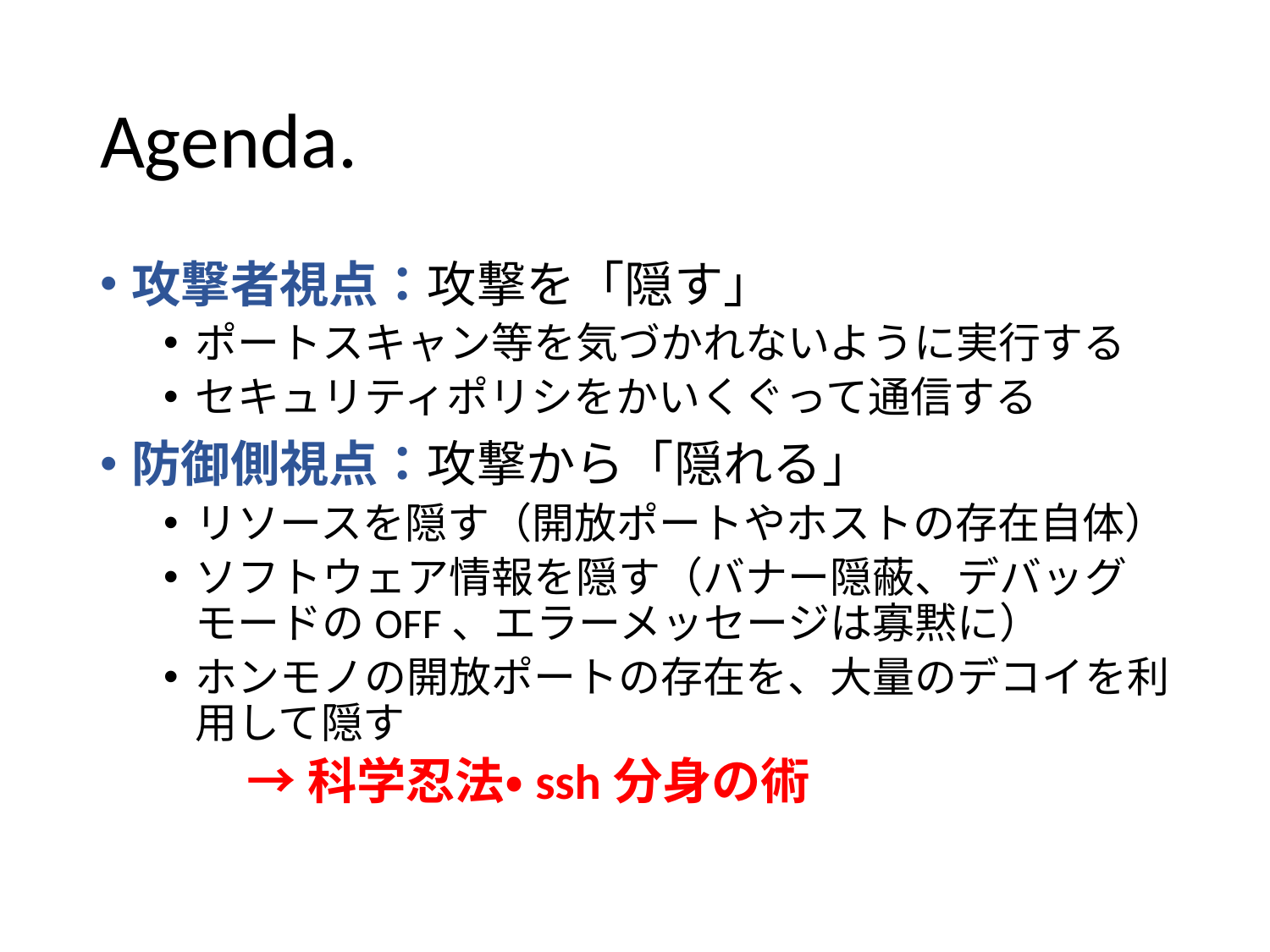

# Agenda.
攻撃者視点：攻撃を「隠す」
ポートスキャン等を気づかれないように実行する
セキュリティポリシをかいくぐって通信する
防御側視点：攻撃から「隠れる」
リソースを隠す（開放ポートやホストの存在自体）
ソフトウェア情報を隠す（バナー隠蔽、デバッグモードのOFF、エラーメッセージは寡黙に）
ホンモノの開放ポートの存在を、大量のデコイを利用して隠す
  　→ 科学忍法・ssh分身の術